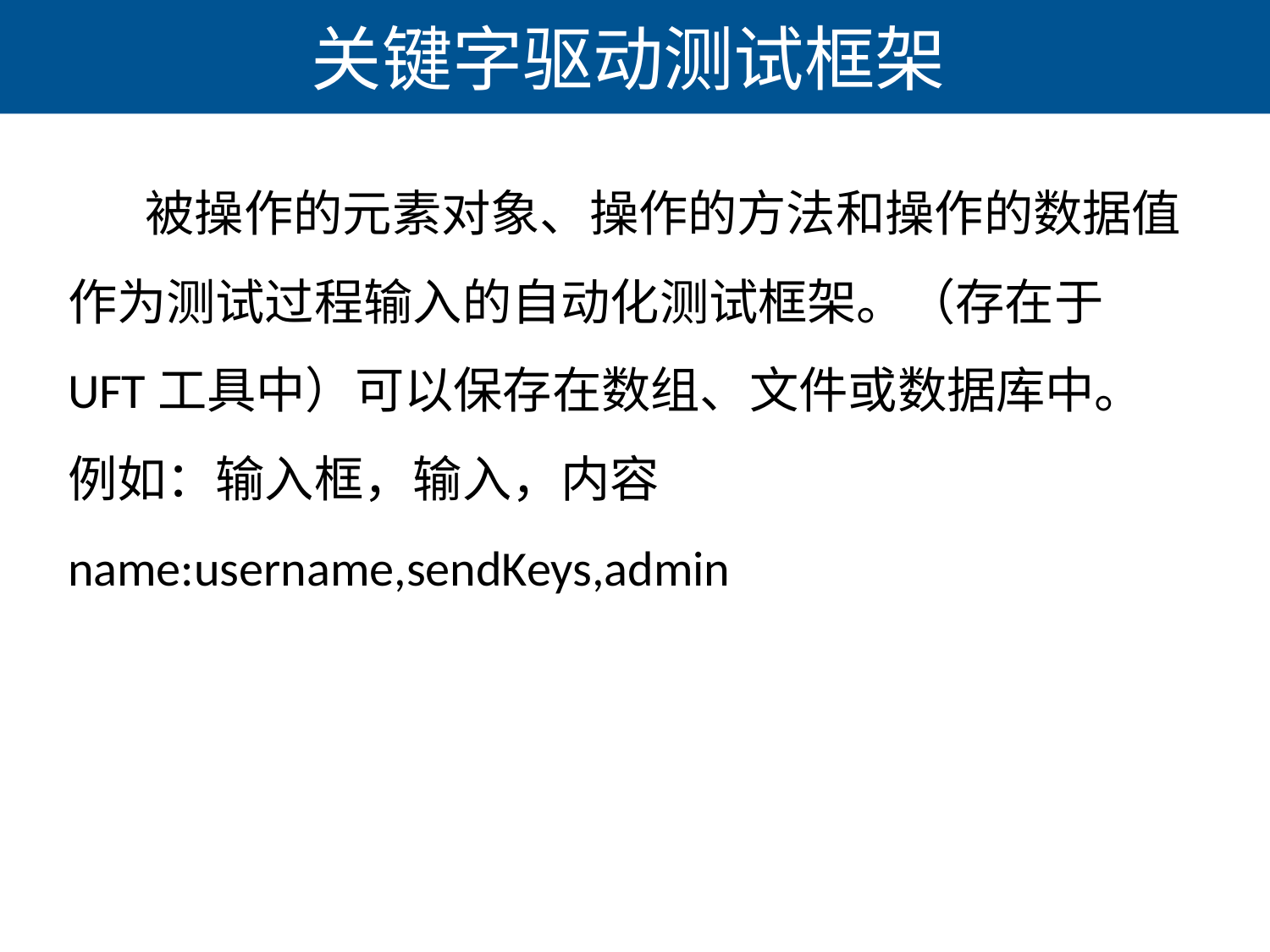

# 关键字驱动测试框架
      被操作的元素对象、操作的方法和操作的数据值作为测试过程输入的自动化测试框架。（存在于UFT工具中）可以保存在数组、文件或数据库中。
例如：输入框，输入，内容
name:username,sendKeys,admin